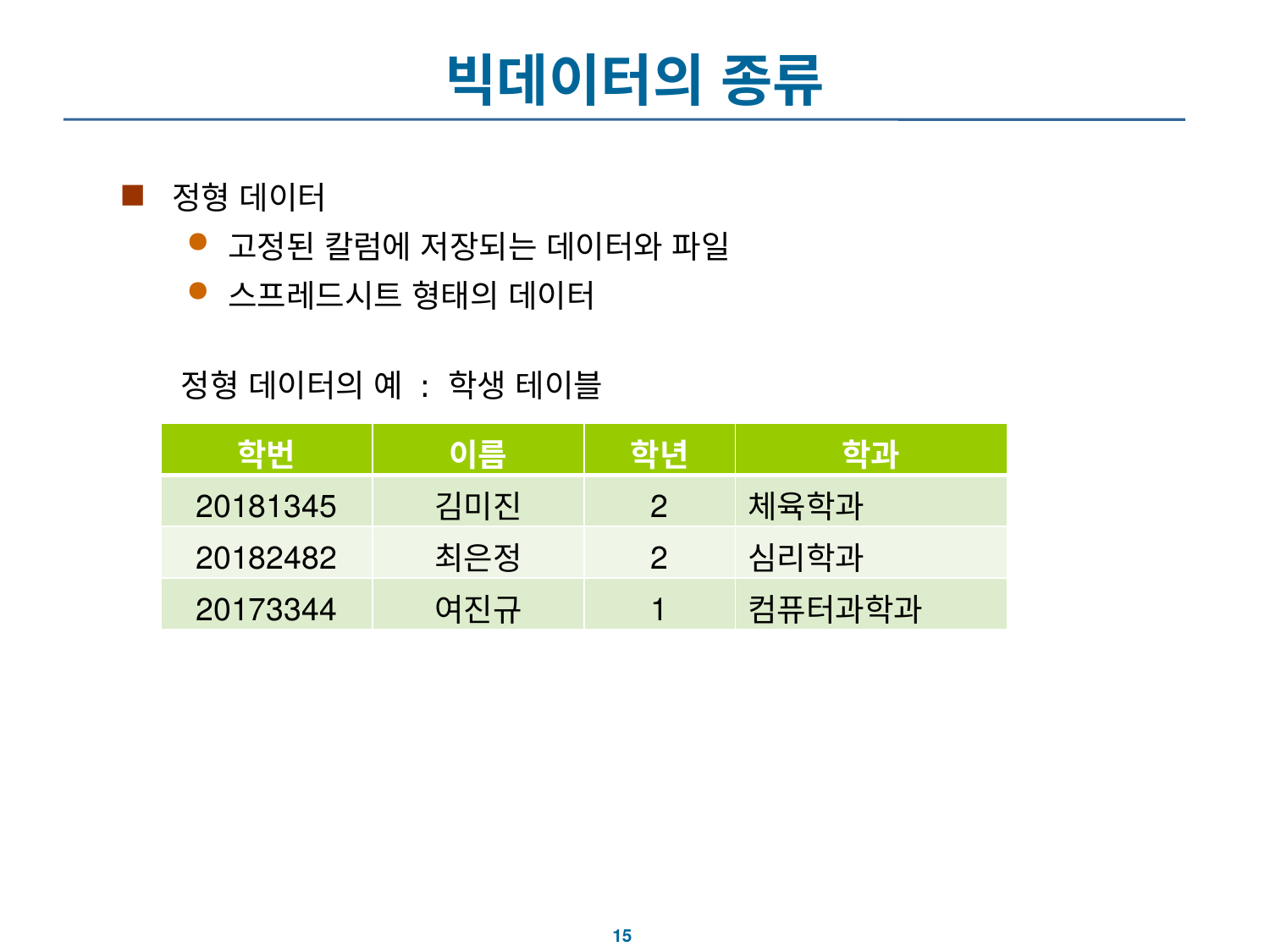

# 빅데이터의 종류
정형 데이터
고정된 칼럼에 저장되는 데이터와 파일
스프레드시트 형태의 데이터
정형 데이터의 예 : 학생 테이블
| 학번 | 이름 | 학년 | 학과 |
| --- | --- | --- | --- |
| 20181345 | 김미진 | 2 | 체육학과 |
| 20182482 | 최은정 | 2 | 심리학과 |
| 20173344 | 여진규 | 1 | 컴퓨터과학과 |